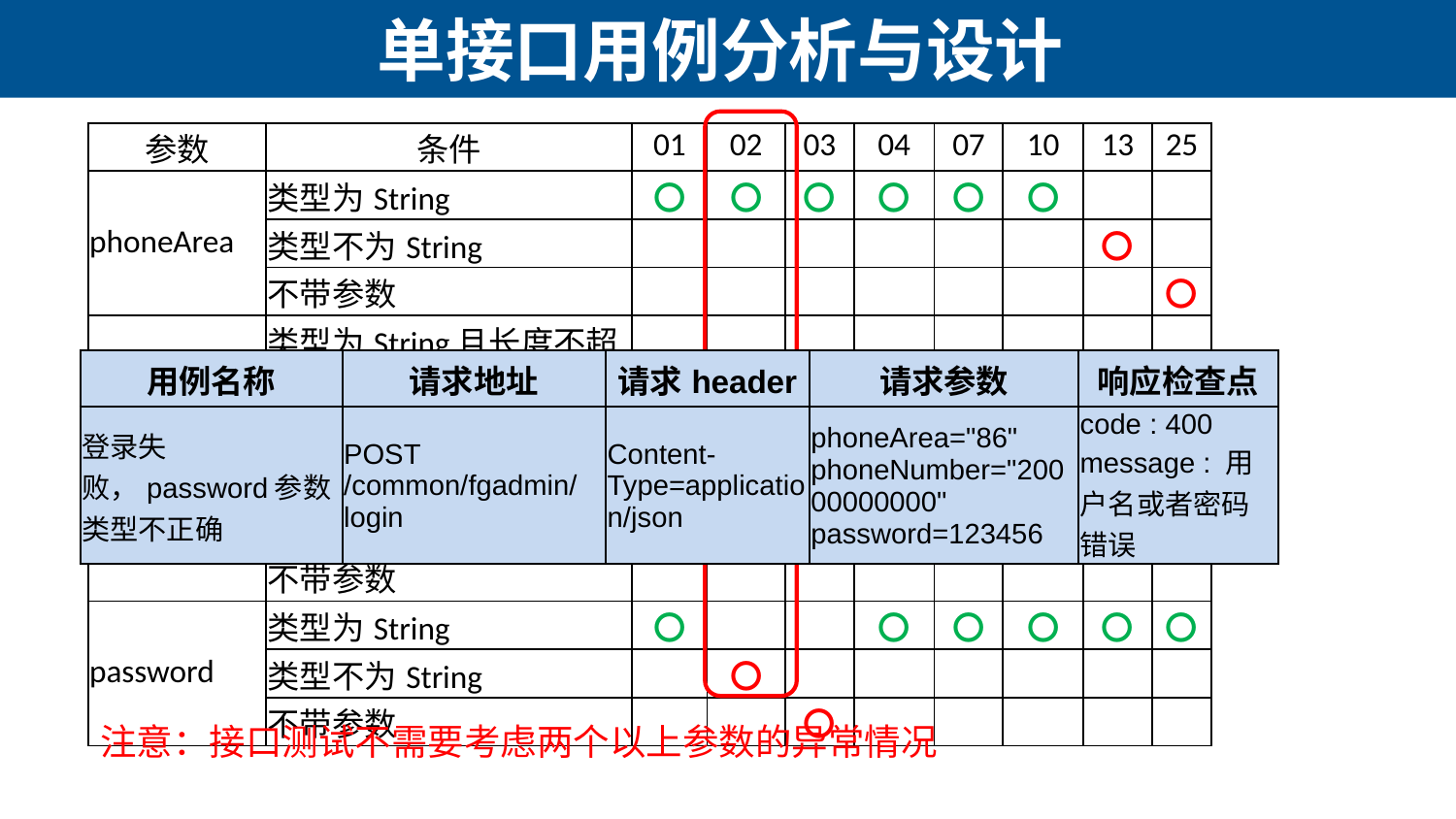

# 单接口用例分析与设计

| 参数 | 条件 | 01 | 02 | 03 | 04 | 07 | 10 | 13 | 25 |
| --- | --- | --- | --- | --- | --- | --- | --- | --- | --- |
| phoneArea | 类型为String | 〇 | 〇 | 〇 | 〇 | 〇 | 〇 |  |  |
|  | 类型不为String |  |  |  |  |  |  | 〇 |  |
|  | 不带参数 |  |  |  |  |  |  |  | 〇 |
| phoneNumber | 类型为String且长度不超过11位 | 〇 | 〇 | 〇 |  |  |  | 〇 | 〇 |
|  | 类型为String但长度超过11位 |  |  |  | 〇 |  |  |  |  |
|  | 类型不为String |  |  |  |  | 〇 | 〇 |  |  |
|  | 不带参数 |  |  |  |  |  |  |  |  |
| password | 类型为String | 〇 |  |  | 〇 | 〇 | 〇 | 〇 | 〇 |
|  | 类型不为String |  | 〇 |  |  |  |  |  |  |
|  | 不带参数 |  |  | 〇 |  |  |  |  |  |
| 用例名称 | 请求地址 | 请求header | 请求参数 | 响应检查点 |
| --- | --- | --- | --- | --- |
| 登录失败，password参数类型不正确 | POST /common/fgadmin/login | Content-Type=application/json | phoneArea="86" phoneNumber="20000000000" password=123456 | code : 400 message : 用户名或者密码错误 |
注意：接口测试不需要考虑两个以上参数的异常情况